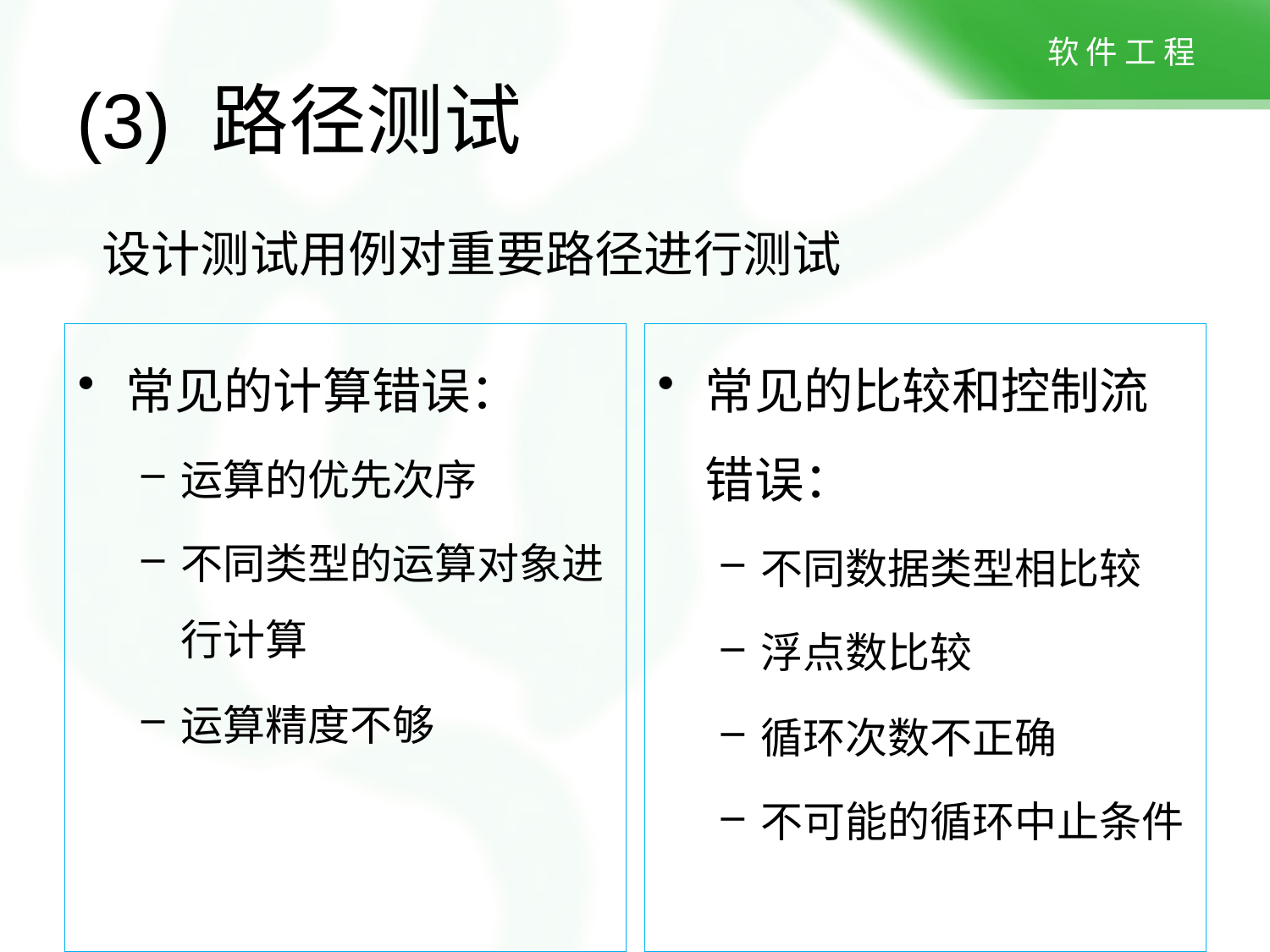

# (3) 路径测试
设计测试用例对重要路径进行测试
常见的计算错误：
运算的优先次序
不同类型的运算对象进行计算
运算精度不够
常见的比较和控制流错误：
不同数据类型相比较
浮点数比较
循环次数不正确
不可能的循环中止条件